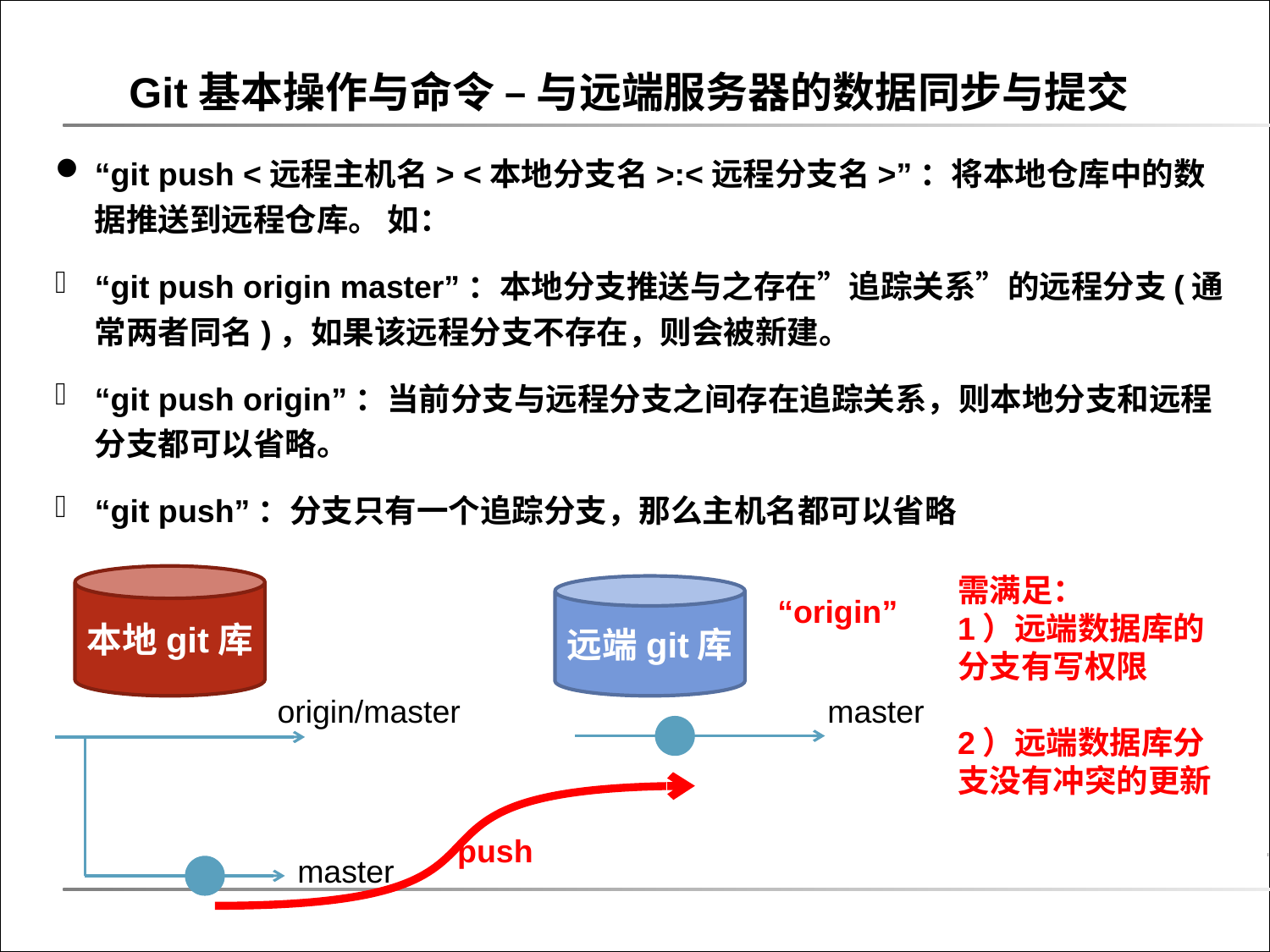

Git基本操作与命令 – 与远端服务器的数据同步与提交
“git push <远程主机名> <本地分支名>:<远程分支名>”：将本地仓库中的数据推送到远程仓库。 如：
“git push origin master”：本地分支推送与之存在”追踪关系”的远程分支(通常两者同名)，如果该远程分支不存在，则会被新建。
“git push origin”：当前分支与远程分支之间存在追踪关系，则本地分支和远程分支都可以省略。
“git push”：分支只有一个追踪分支，那么主机名都可以省略

需满足：
1）远端数据库的分支有写权限

2）远端数据库分支没有冲突的更新
本地git库
“origin”
远端git库
origin/master
master

push
master